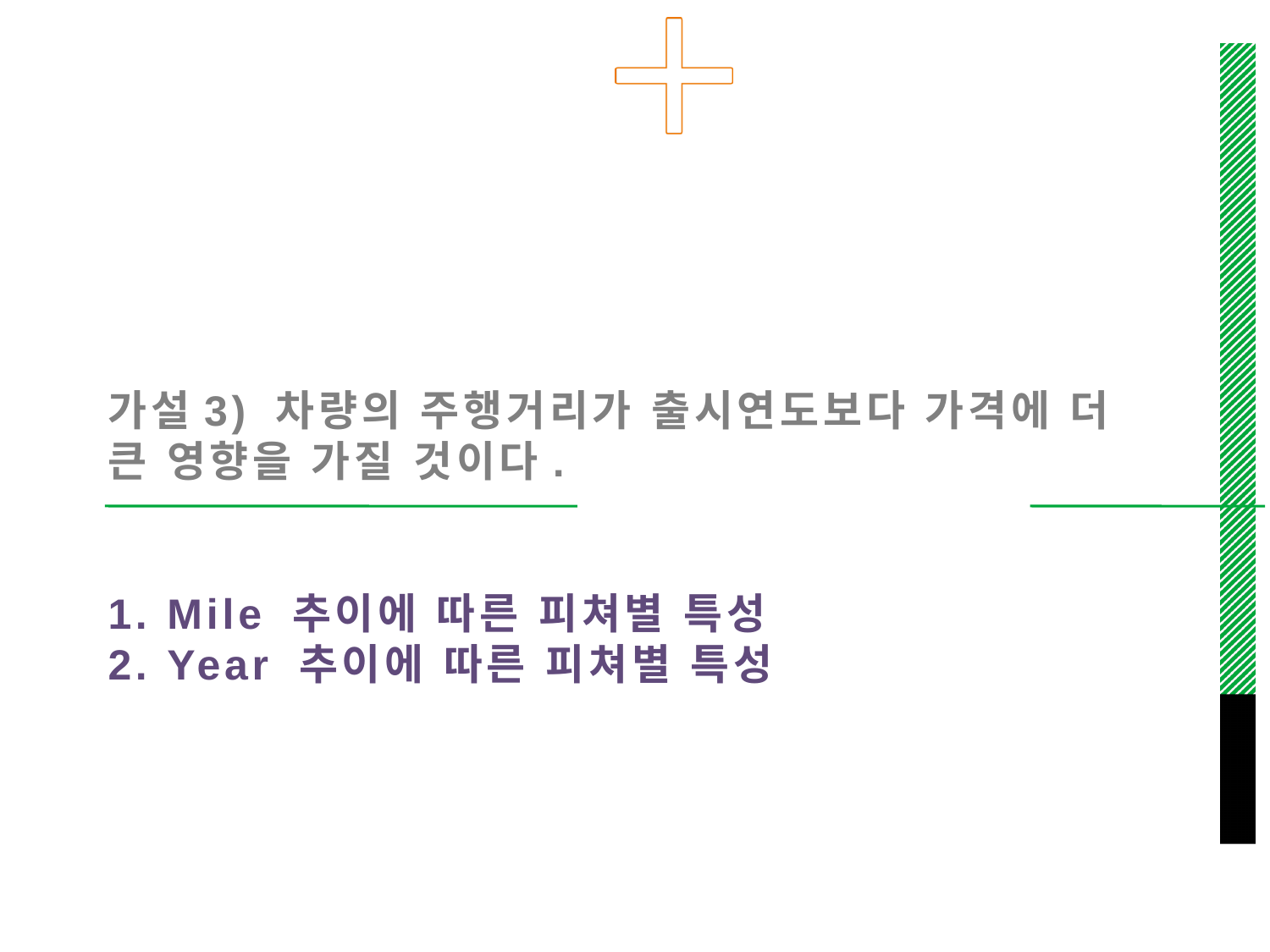

# 가설3) 차량의 주행거리가 출시연도보다 가격에 더 큰 영향을 가질 것이다. 1. Mile 추이에 따른 피쳐별 특성 2. Year 추이에 따른 피쳐별 특성